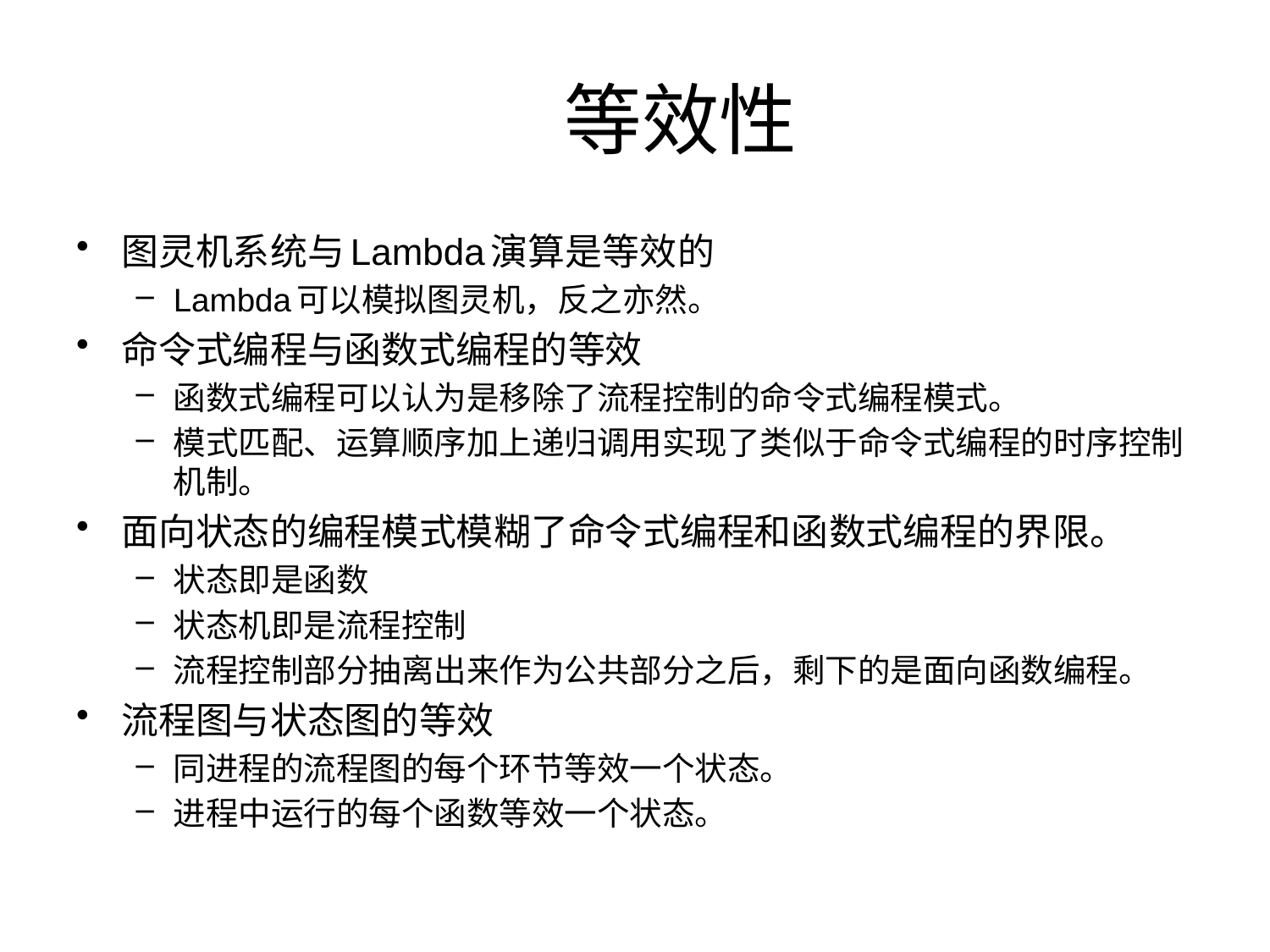

# 等效性
图灵机系统与Lambda演算是等效的
Lambda可以模拟图灵机，反之亦然。
命令式编程与函数式编程的等效
函数式编程可以认为是移除了流程控制的命令式编程模式。
模式匹配、运算顺序加上递归调用实现了类似于命令式编程的时序控制机制。
面向状态的编程模式模糊了命令式编程和函数式编程的界限。
状态即是函数
状态机即是流程控制
流程控制部分抽离出来作为公共部分之后，剩下的是面向函数编程。
流程图与状态图的等效
同进程的流程图的每个环节等效一个状态。
进程中运行的每个函数等效一个状态。